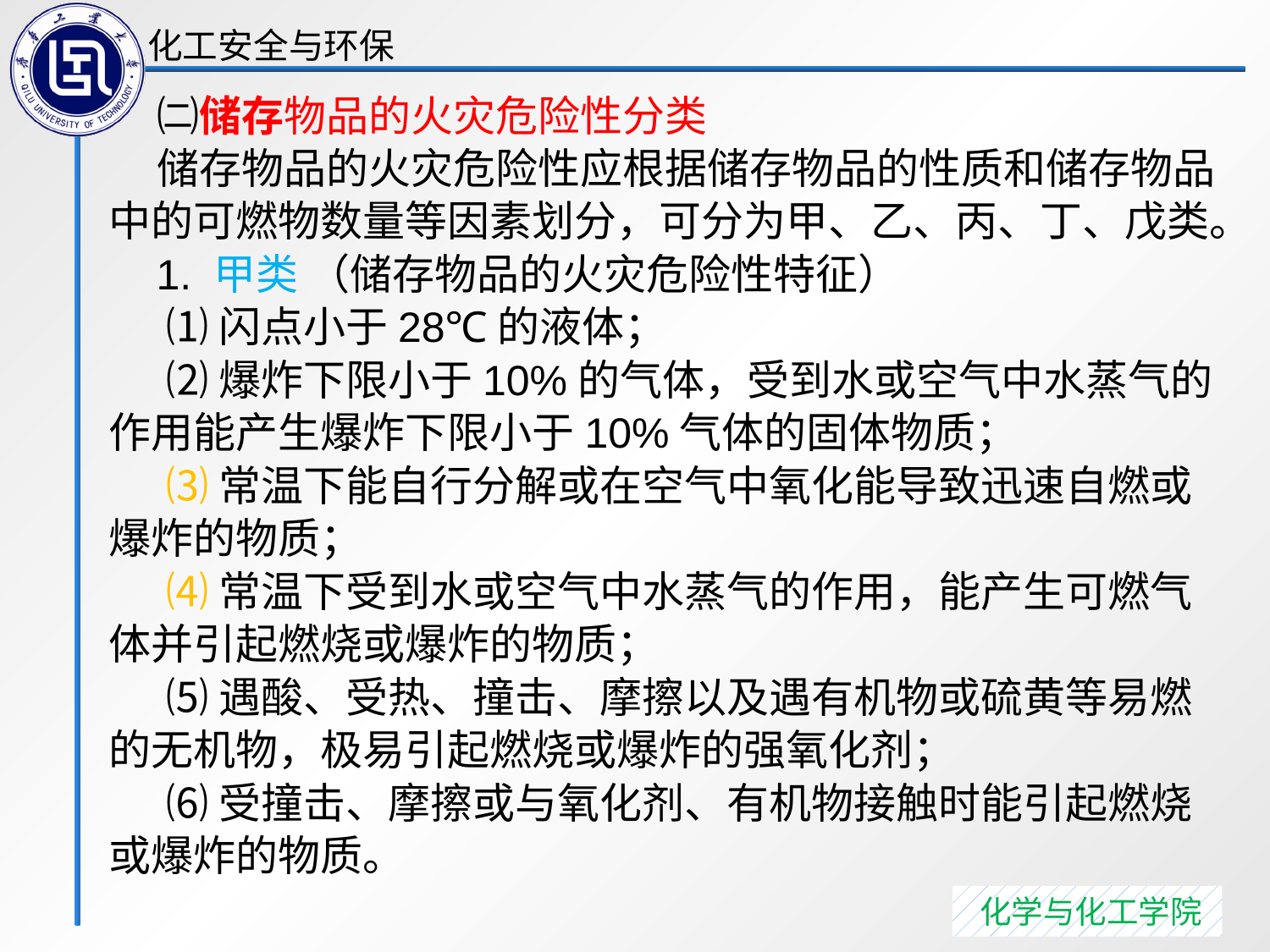

㈡储存物品的火灾危险性分类
    储存物品的火灾危险性应根据储存物品的性质和储存物品中的可燃物数量等因素划分，可分为甲、乙、丙、丁、戊类。
    1. 甲类 （储存物品的火灾危险性特征）
      ⑴闪点小于28℃的液体；
      ⑵爆炸下限小于10%的气体，受到水或空气中水蒸气的作用能产生爆炸下限小于10%气体的固体物质；
      ⑶常温下能自行分解或在空气中氧化能导致迅速自燃或爆炸的物质；
      ⑷常温下受到水或空气中水蒸气的作用，能产生可燃气体并引起燃烧或爆炸的物质；
      ⑸遇酸、受热、撞击、摩擦以及遇有机物或硫黄等易燃的无机物，极易引起燃烧或爆炸的强氧化剂；
      ⑹受撞击、摩擦或与氧化剂、有机物接触时能引起燃烧或爆炸的物质。